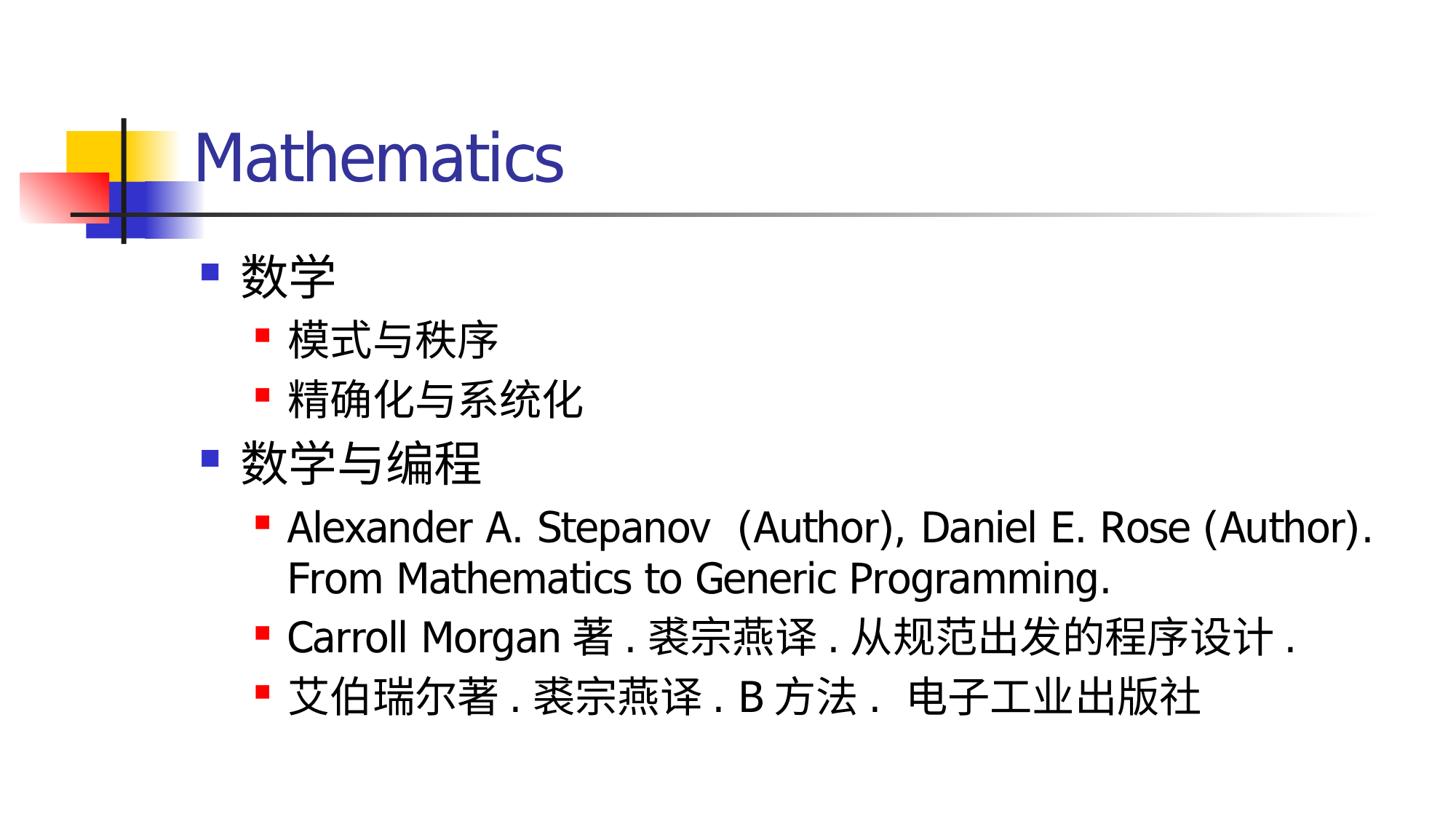

# Mathematics
数学
模式与秩序
精确化与系统化
数学与编程
Alexander A. Stepanov  (Author), Daniel E. Rose (Author). From Mathematics to Generic Programming.
Carroll Morgan著.裘宗燕译.从规范出发的程序设计.
艾伯瑞尔著.裘宗燕译. B方法. 电子工业出版社